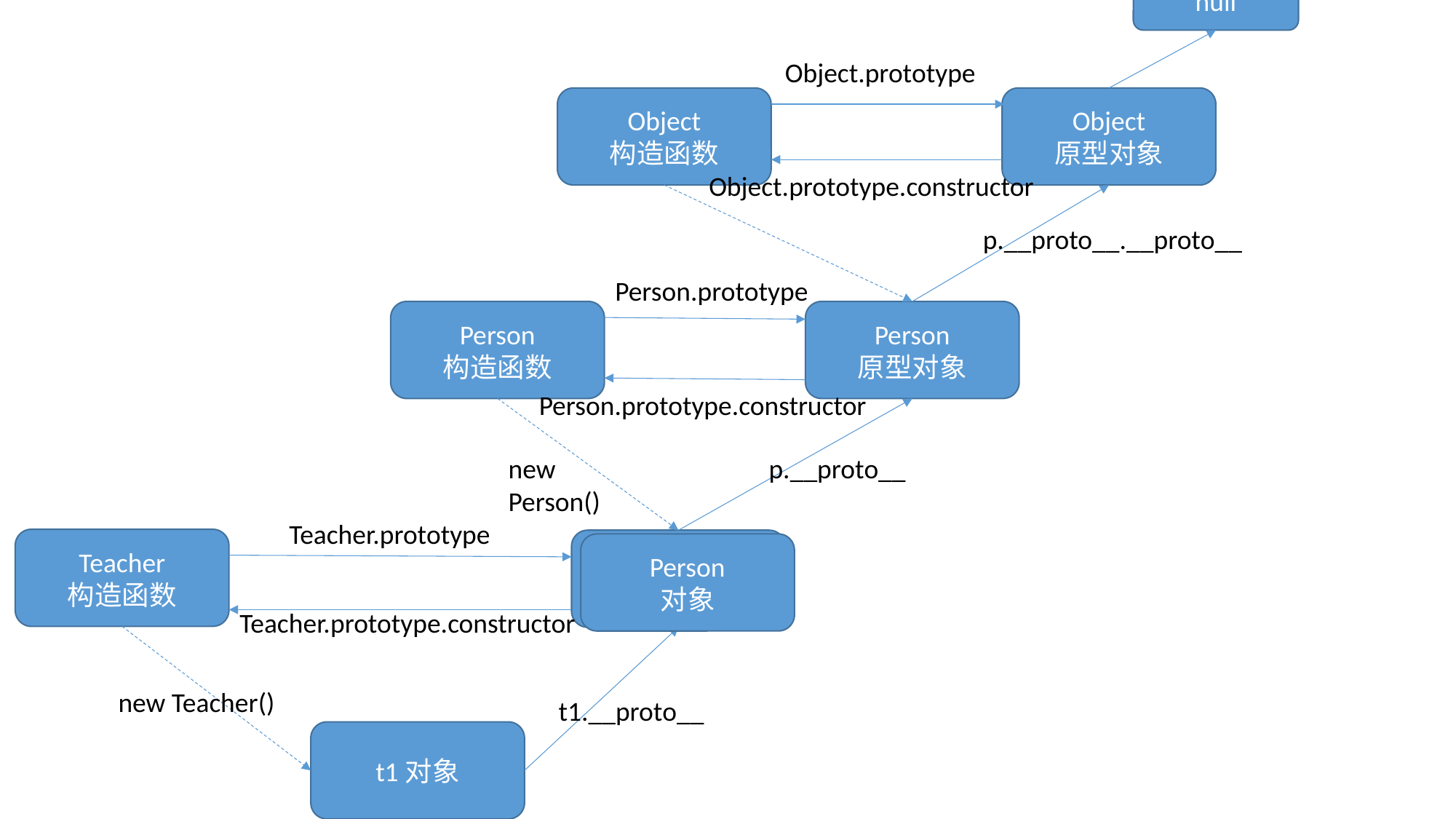

null
Object.prototype
Object
构造函数
Object
原型对象
Object.prototype.constructor
p.__proto__.__proto__
Person.prototype
Person
构造函数
Person
原型对象
Person.prototype.constructor
new Person()
p.__proto__
Teacher.prototype
Teacher
构造函数
Teacher
原型对象
Person
对象
Teacher.prototype.constructor
new Teacher()
t1.__proto__
t1对象